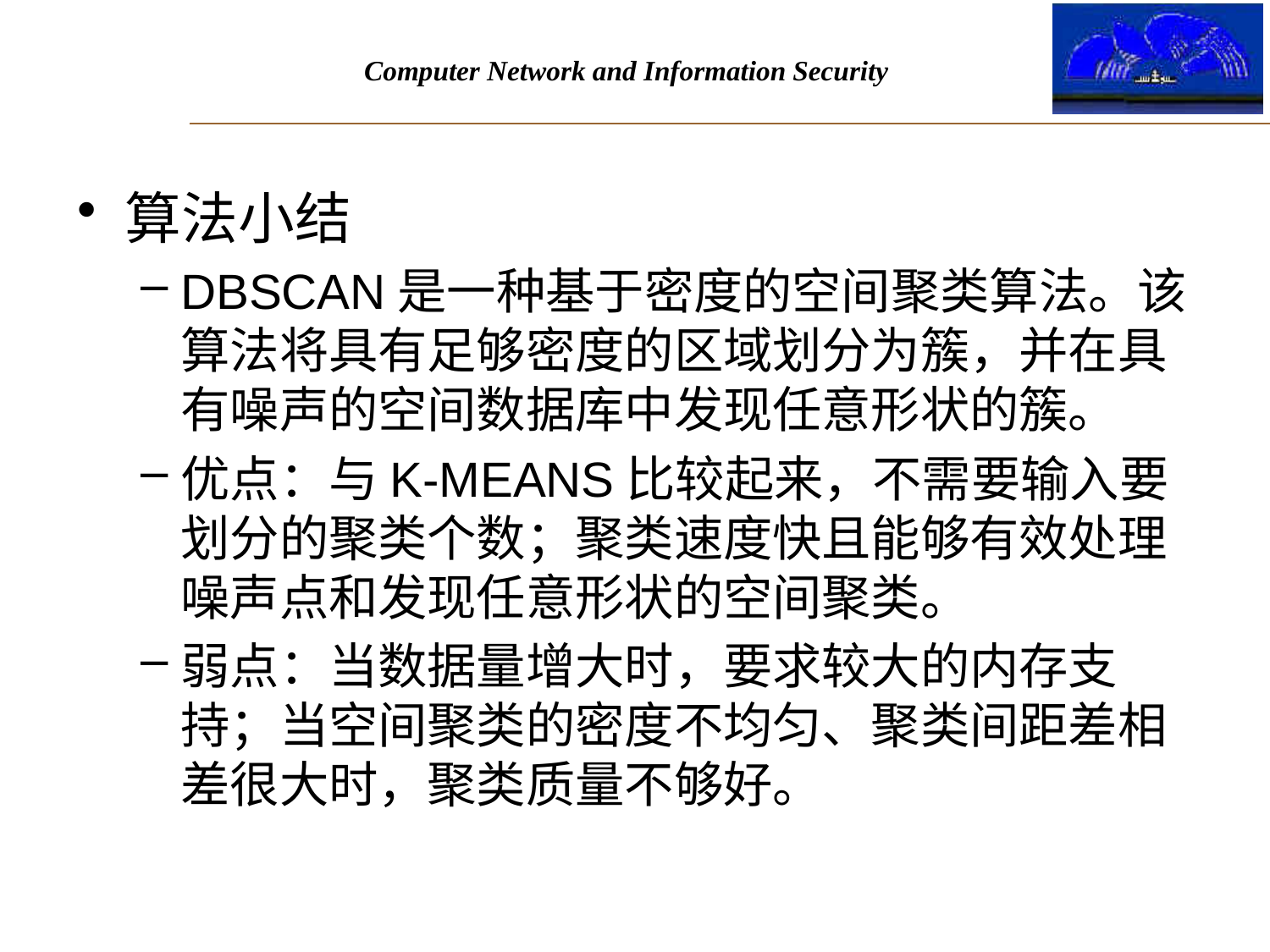

#
算法小结
DBSCAN是一种基于密度的空间聚类算法。该算法将具有足够密度的区域划分为簇，并在具有噪声的空间数据库中发现任意形状的簇。
优点：与K-MEANS比较起来，不需要输入要划分的聚类个数；聚类速度快且能够有效处理噪声点和发现任意形状的空间聚类。
弱点：当数据量增大时，要求较大的内存支持；当空间聚类的密度不均匀、聚类间距差相差很大时，聚类质量不够好。